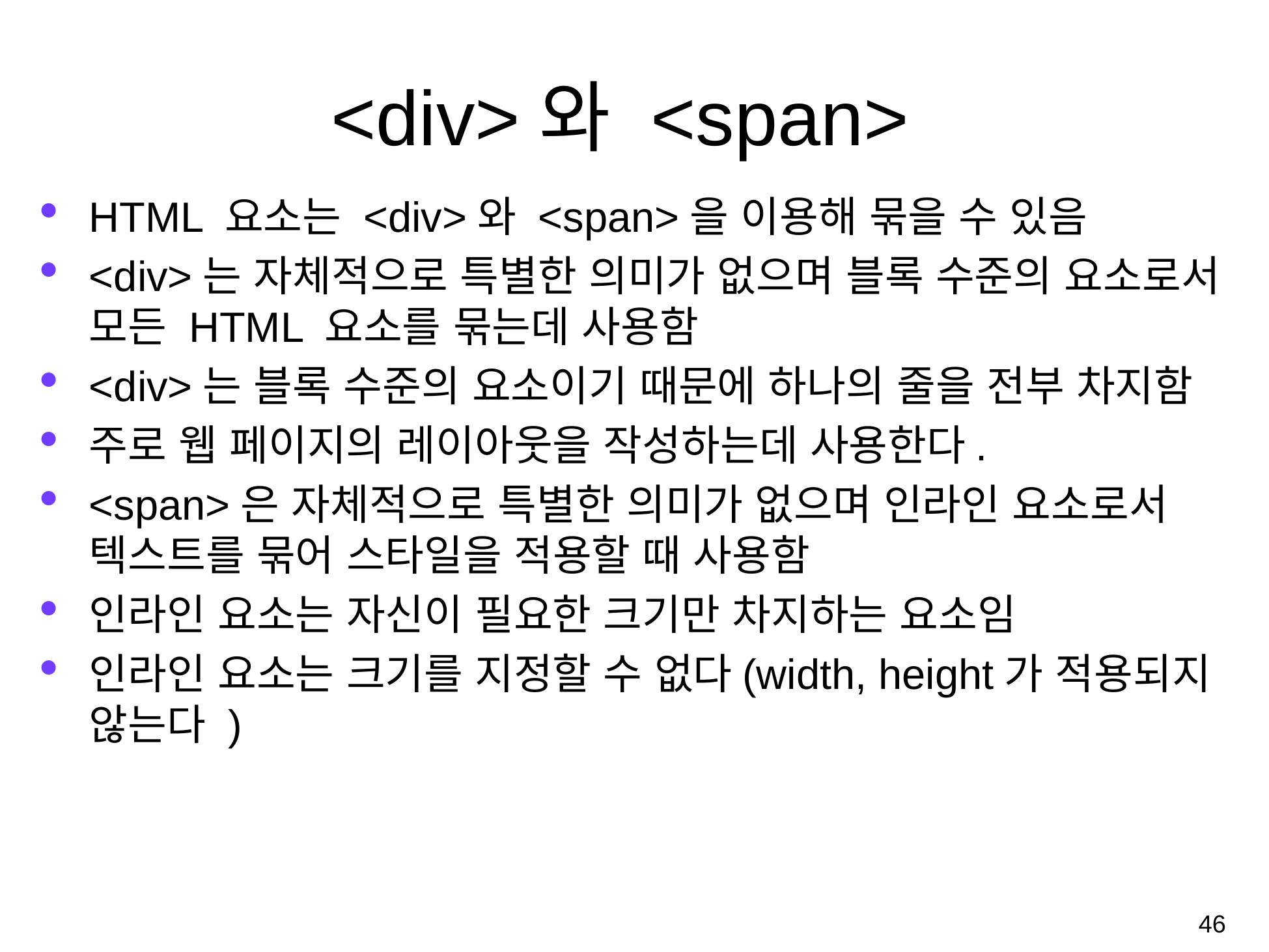

# <div>와 <span>
HTML 요소는 <div>와 <span>을 이용해 묶을 수 있음
<div>는 자체적으로 특별한 의미가 없으며 블록 수준의 요소로서 모든 HTML 요소를 묶는데 사용함
<div>는 블록 수준의 요소이기 때문에 하나의 줄을 전부 차지함
주로 웹 페이지의 레이아웃을 작성하는데 사용한다.
<span>은 자체적으로 특별한 의미가 없으며 인라인 요소로서 텍스트를 묶어 스타일을 적용할 때 사용함
인라인 요소는 자신이 필요한 크기만 차지하는 요소임
인라인 요소는 크기를 지정할 수 없다(width, height가 적용되지 않는다 )
46